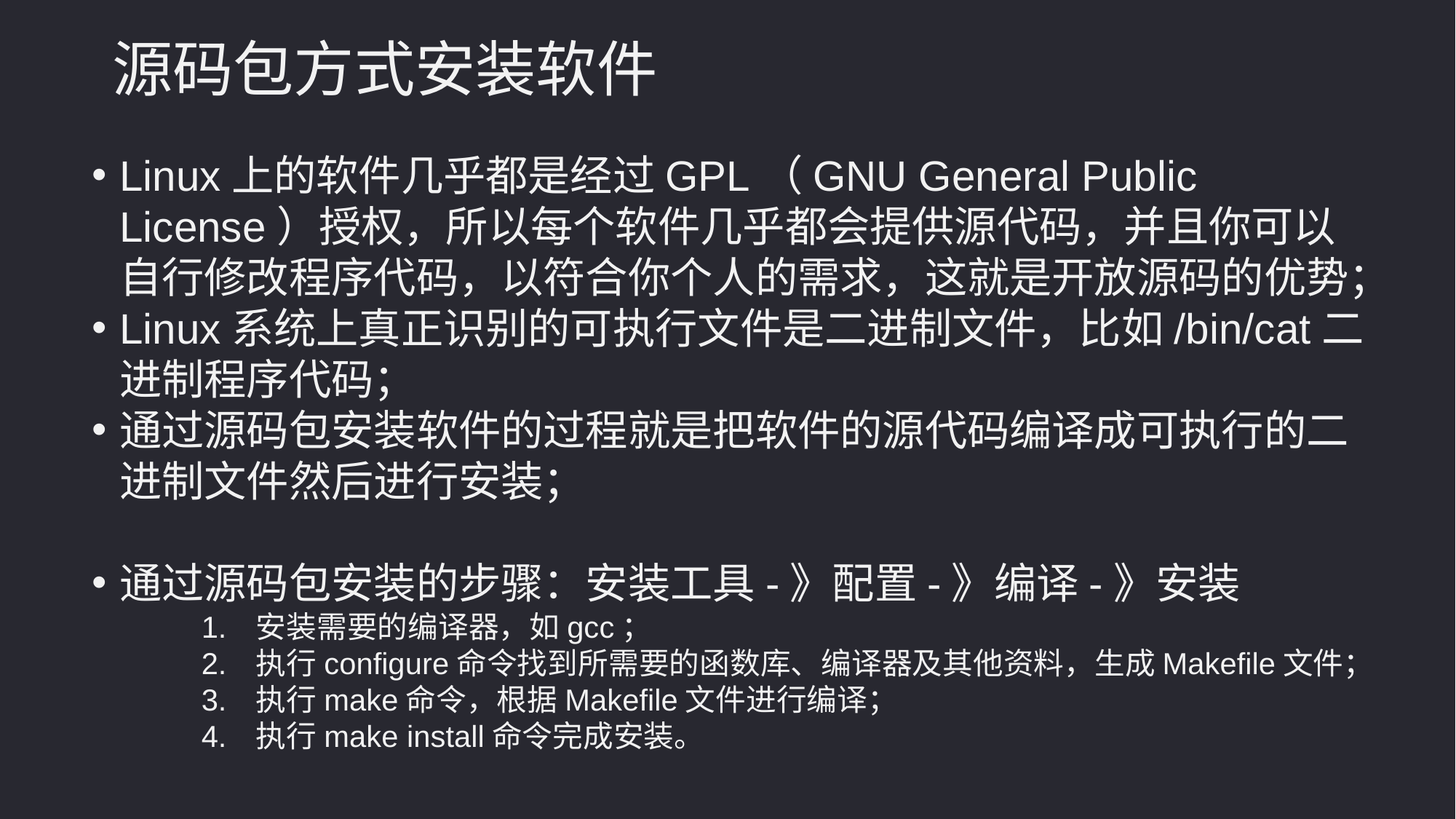

源码包方式安装软件
Linux上的软件几乎都是经过GPL（GNU General Public License）授权，所以每个软件几乎都会提供源代码，并且你可以自行修改程序代码，以符合你个人的需求，这就是开放源码的优势；
Linux系统上真正识别的可执行文件是二进制文件，比如/bin/cat二进制程序代码；
通过源码包安装软件的过程就是把软件的源代码编译成可执行的二进制文件然后进行安装；

通过源码包安装的步骤：安装工具-》配置-》编译-》安装
安装需要的编译器，如gcc；
执行configure命令找到所需要的函数库、编译器及其他资料，生成Makefile文件；
执行make命令，根据Makefile文件进行编译；
执行make install命令完成安装。